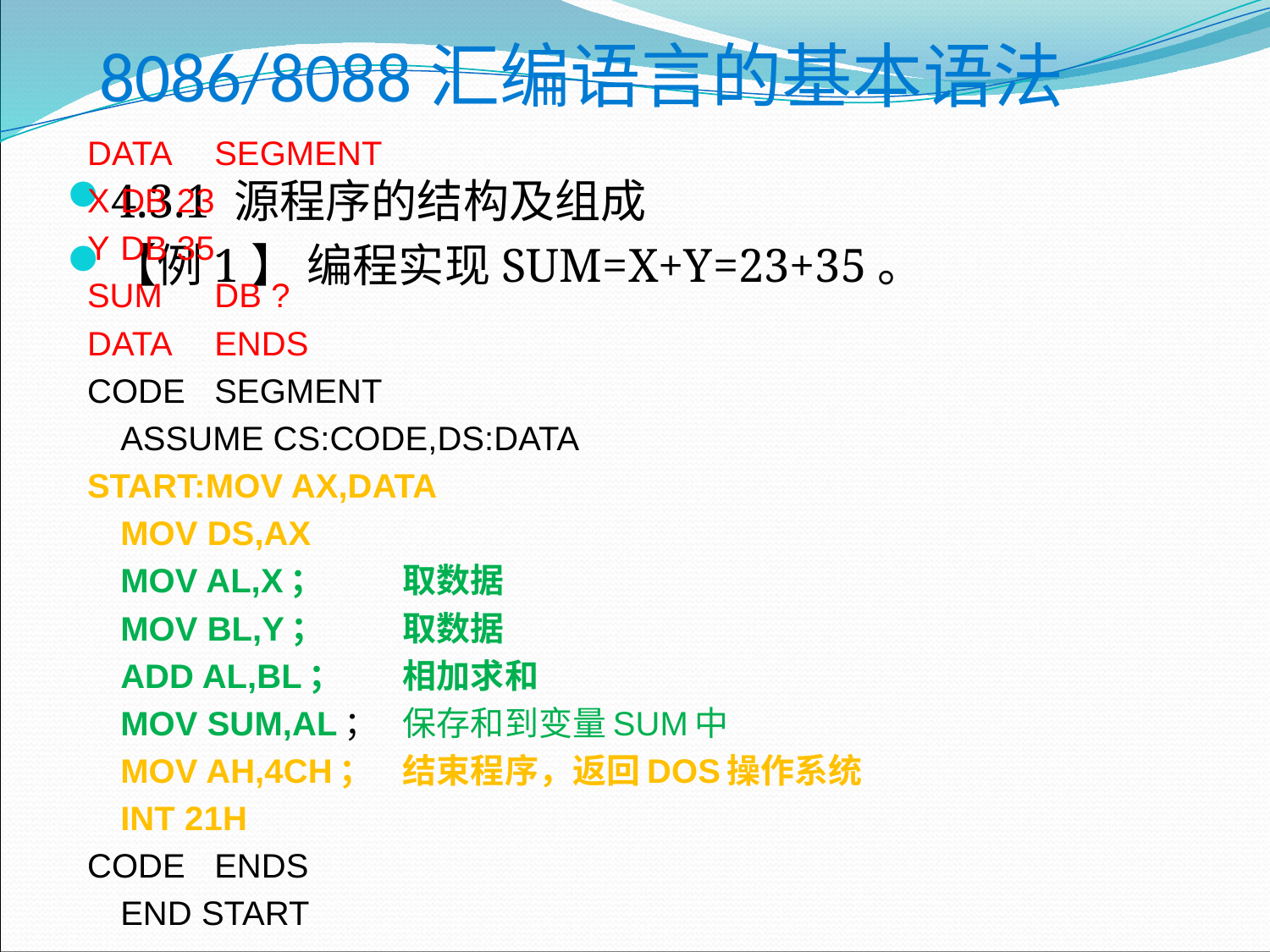

# 8086/8088汇编语言的基本语法
DATA	SEGMENT
X		DB 23
Y		DB 35
SUM	DB ?
DATA	ENDS
CODE	SEGMENT
		ASSUME CS:CODE,DS:DATA
START:MOV AX,DATA
		MOV DS,AX
		MOV AL,X；		取数据
		MOV BL,Y；		取数据
		ADD AL,BL	；	相加求和
		MOV SUM,AL；	保存和到变量SUM中
		MOV AH,4CH；	结束程序，返回DOS操作系统
		INT 21H
CODE	ENDS
		END START

4.3.1 源程序的结构及组成
【例1】 编程实现SUM=X+Y=23+35。